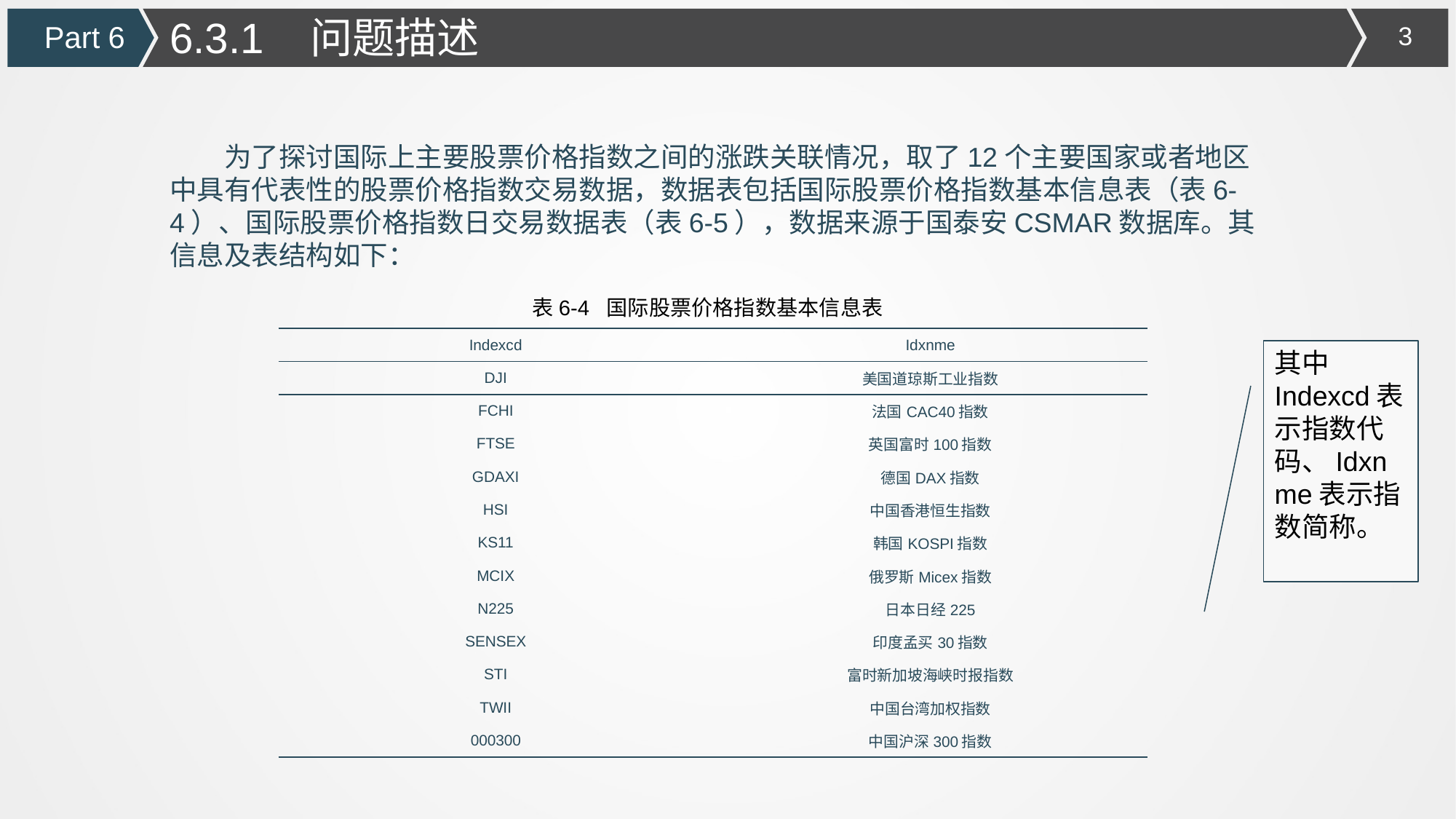

6.3.1   问题描述
Part 6
为了探讨国际上主要股票价格指数之间的涨跌关联情况，取了12个主要国家或者地区中具有代表性的股票价格指数交易数据，数据表包括国际股票价格指数基本信息表（表6-4）、国际股票价格指数日交易数据表（表6-5），数据来源于国泰安CSMAR数据库。其信息及表结构如下：
表6-4  国际股票价格指数基本信息表
| Indexcd | Idxnme |
| --- | --- |
| DJI | 美国道琼斯工业指数 |
| FCHI | 法国CAC40指数 |
| FTSE | 英国富时100指数 |
| GDAXI | 德国DAX指数 |
| HSI | 中国香港恒生指数 |
| KS11 | 韩国KOSPI指数 |
| MCIX | 俄罗斯Micex指数 |
| N225 | 日本日经225 |
| SENSEX | 印度孟买30指数 |
| STI | 富时新加坡海峡时报指数 |
| TWII | 中国台湾加权指数 |
| 000300 | 中国沪深300指数 |
其中Indexcd表示指数代码、Idxnme表示指数简称。